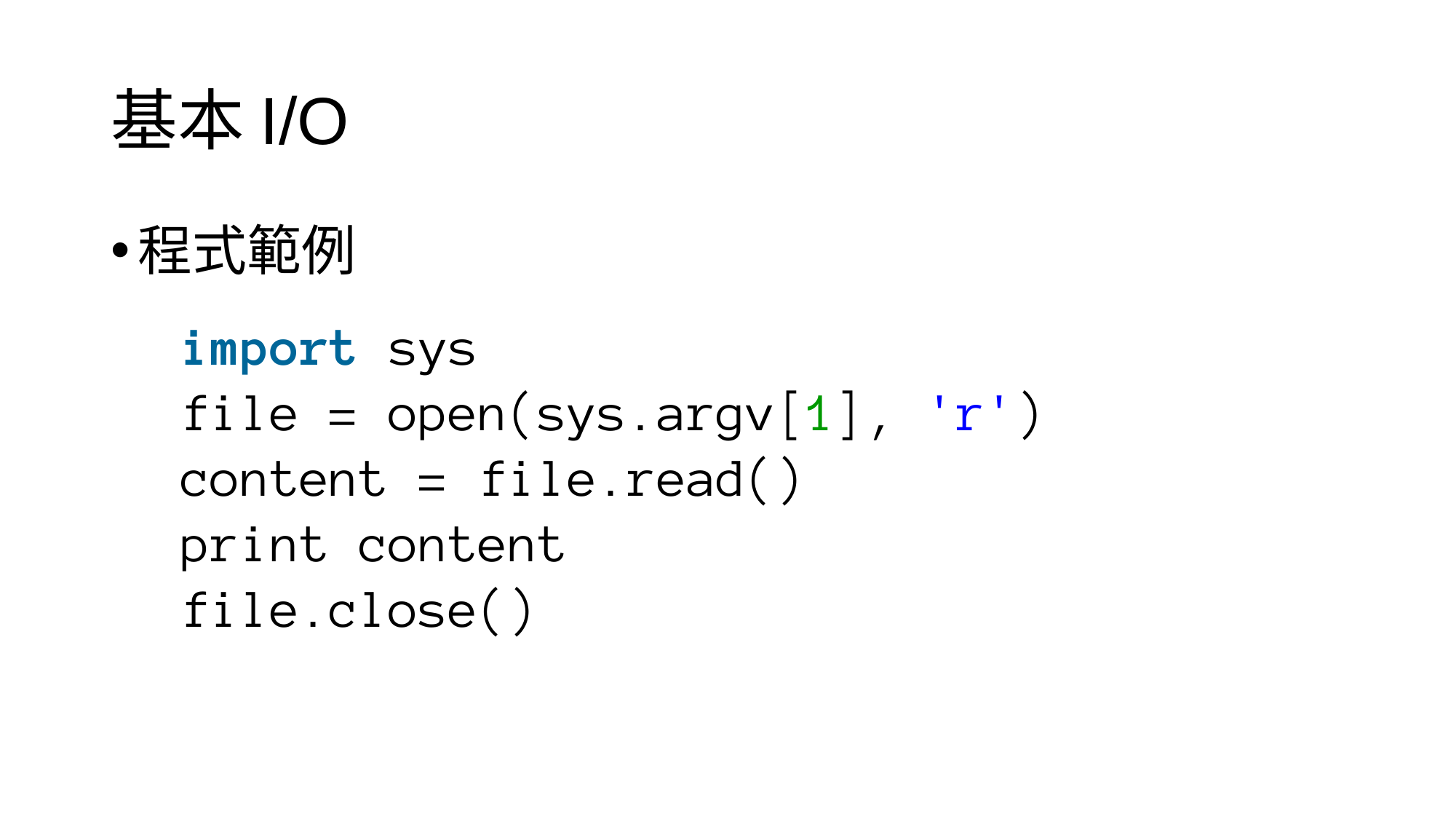

# 基本I/O
程式範例
import sys
file = open(sys.argv[1], 'r')
content = file.read()
print content
file.close()